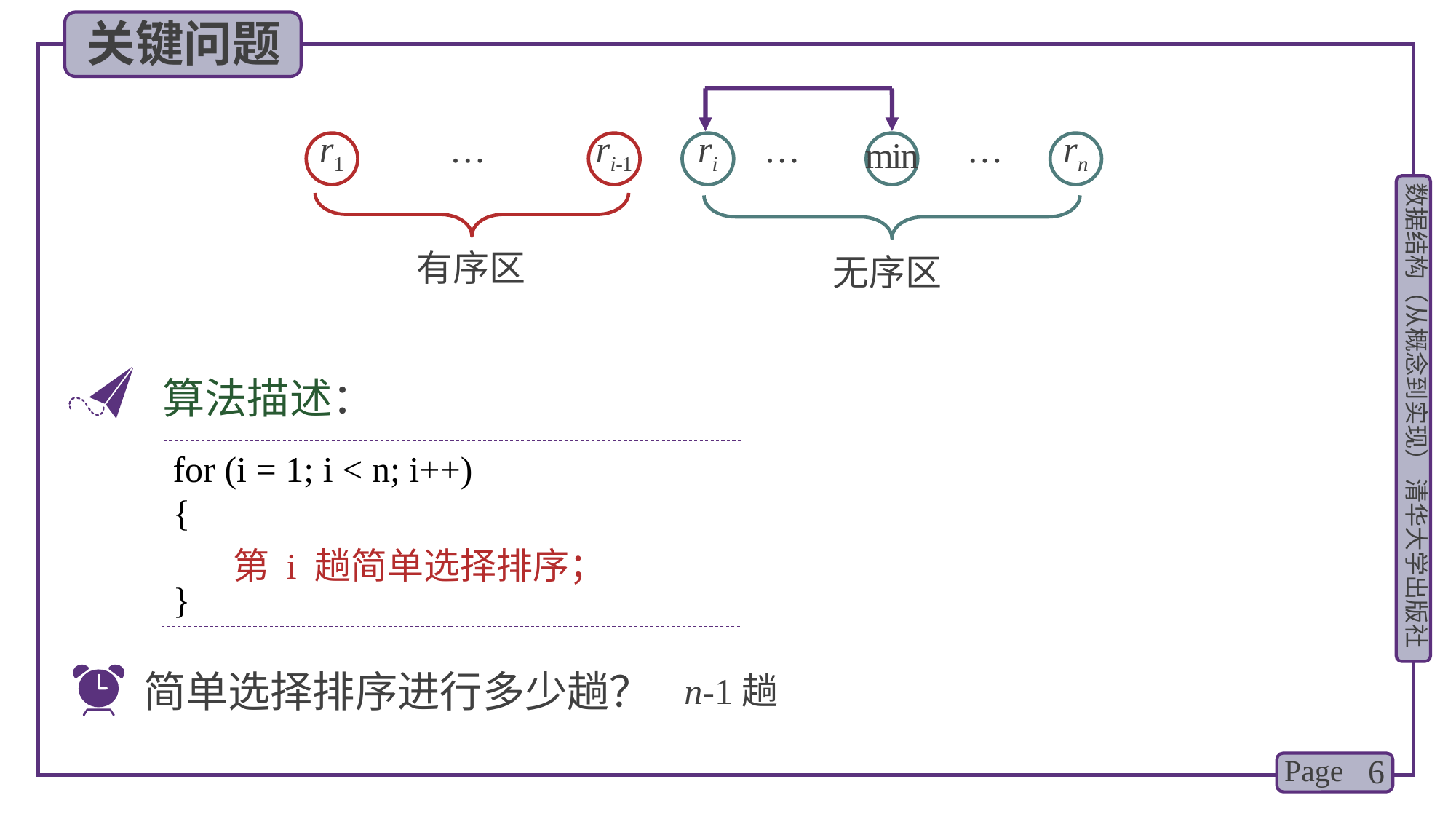

关键问题

…
…
…
r1
ri-1
ri
rn
min

有序区

无序区
算法描述：

for (i = 1; i < n; i++)
{

}
      第 i 趟简单选择排序；
n-1趟
简单选择排序进行多少趟？